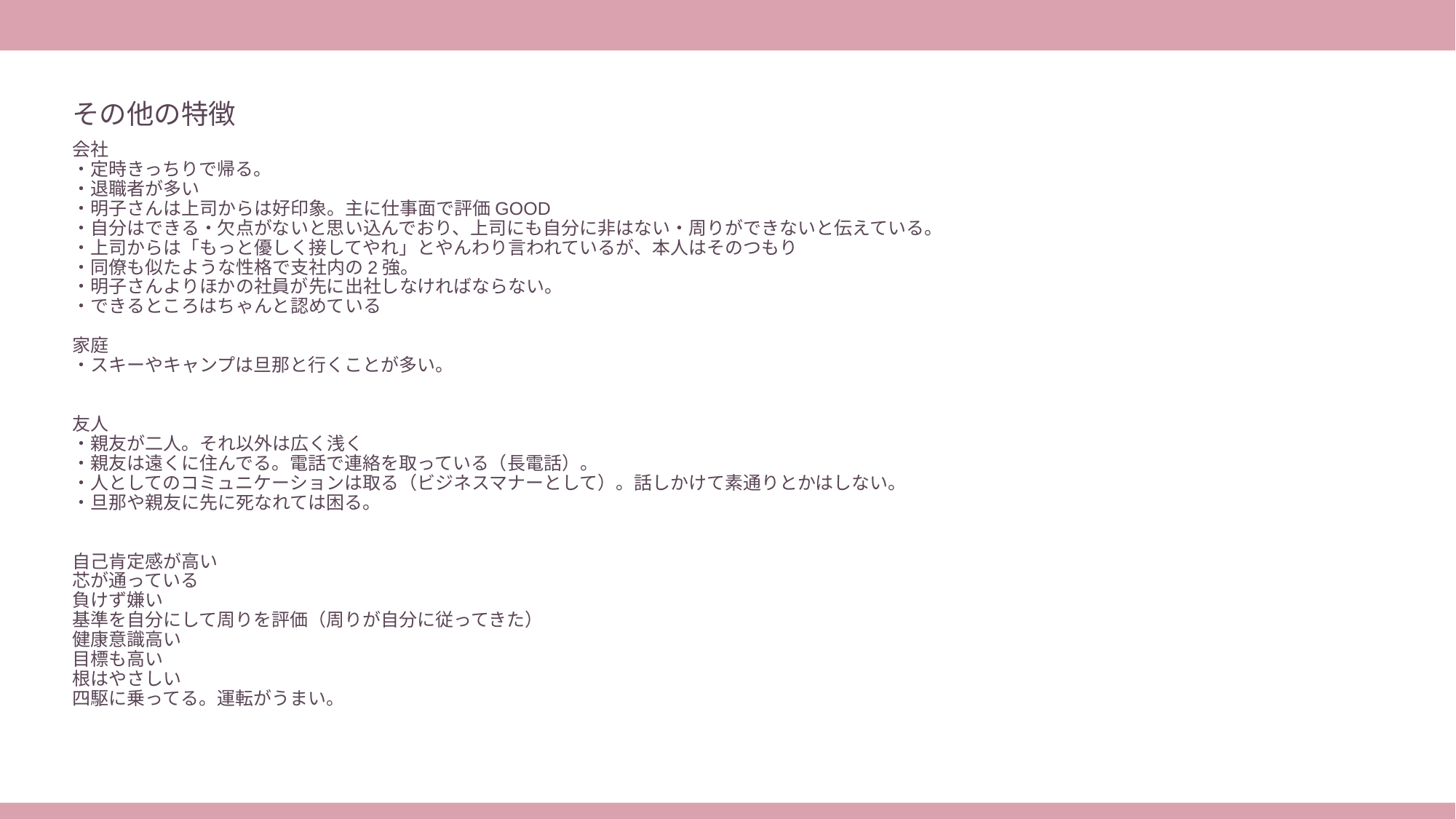

#
会社
・定時きっちりで帰る。
・退職者が多い
・明子さんは上司からは好印象。主に仕事面で評価GOOD
・自分はできる・欠点がないと思い込んでおり、上司にも自分に非はない・周りができないと伝えている。
・上司からは「もっと優しく接してやれ」とやんわり言われているが、本人はそのつもり
・同僚も似たような性格で支社内の2強。
・明子さんよりほかの社員が先に出社しなければならない。
・できるところはちゃんと認めている

家庭
・スキーやキャンプは旦那と行くことが多い。

友人
・親友が二人。それ以外は広く浅く
・親友は遠くに住んでる。電話で連絡を取っている（長電話）。
・人としてのコミュニケーションは取る（ビジネスマナーとして）。話しかけて素通りとかはしない。
・旦那や親友に先に死なれては困る。

自己肯定感が高い
芯が通っている
負けず嫌い
基準を自分にして周りを評価（周りが自分に従ってきた）
健康意識高い
目標も高い
根はやさしい
四駆に乗ってる。運転がうまい。